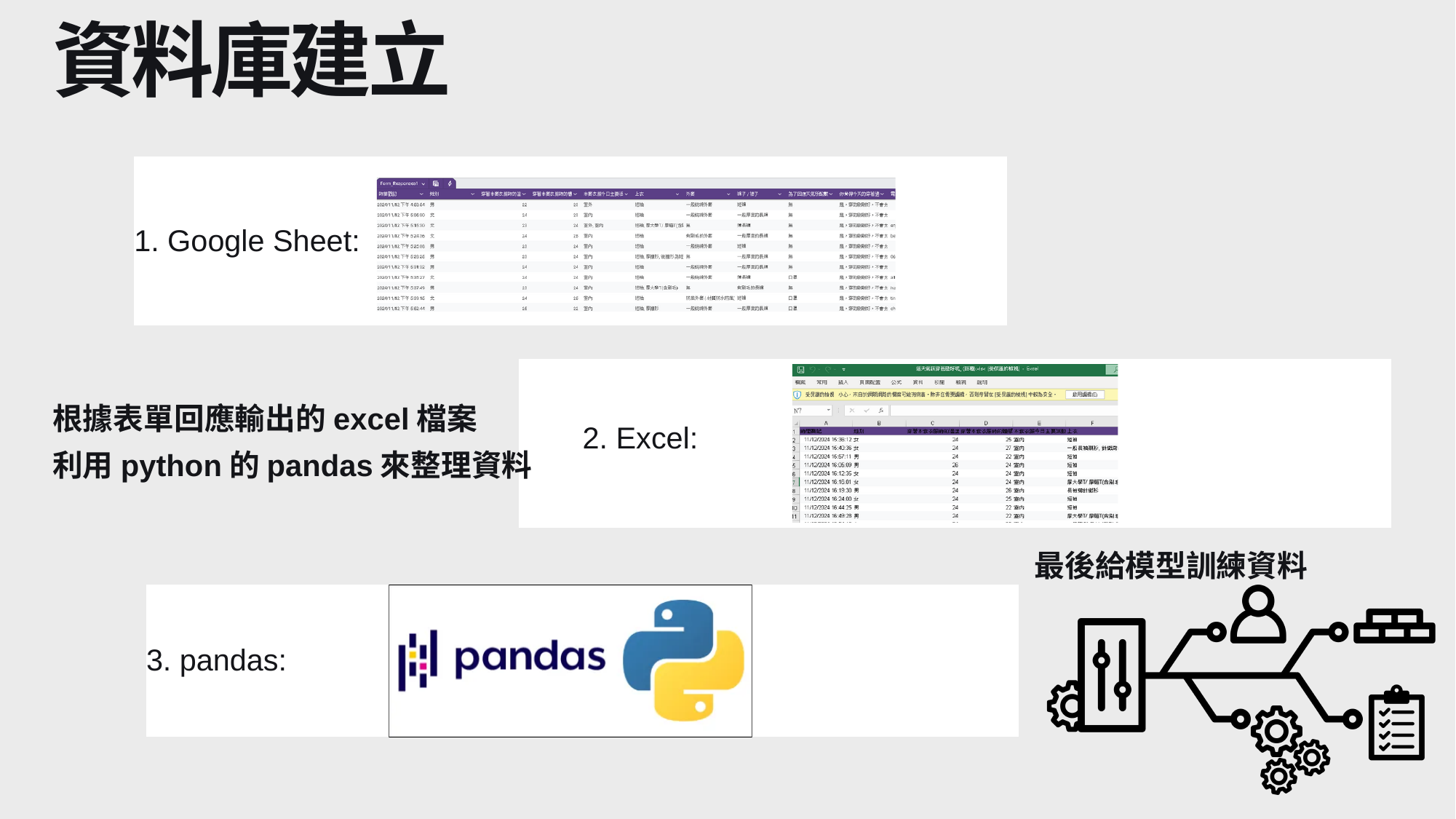

資料庫建立

1. Google Sheet:

根據表單回應輸出的excel檔案
利用python的pandas來整理資料
2. Excel:
最後給模型訓練資料

3. pandas: